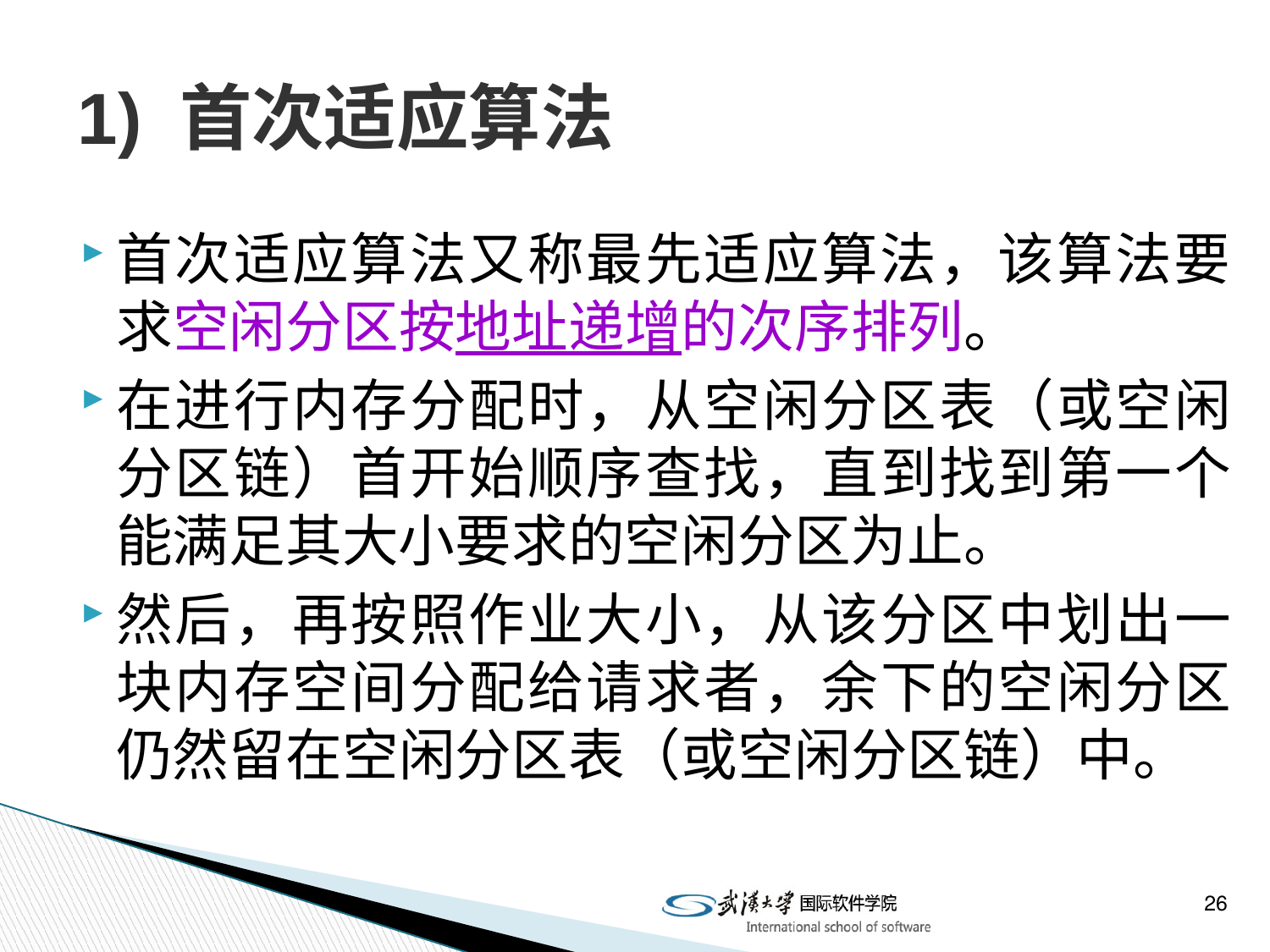

# 1) 首次适应算法
首次适应算法又称最先适应算法，该算法要求空闲分区按地址递增的次序排列。
在进行内存分配时，从空闲分区表（或空闲分区链）首开始顺序查找，直到找到第一个能满足其大小要求的空闲分区为止。
然后，再按照作业大小，从该分区中划出一块内存空间分配给请求者，余下的空闲分区仍然留在空闲分区表（或空闲分区链）中。